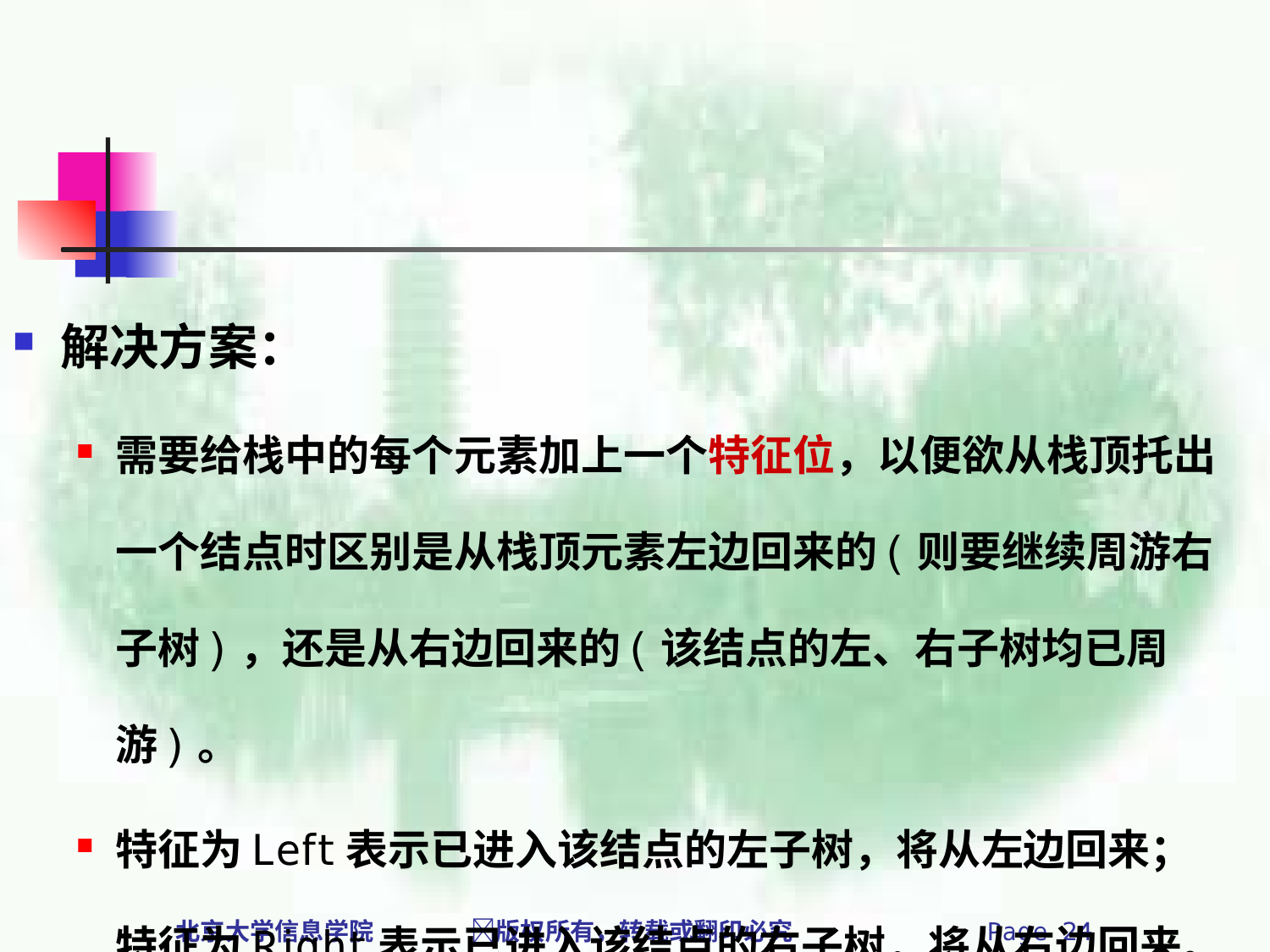

解决方案：
需要给栈中的每个元素加上一个特征位，以便欲从栈顶托出一个结点时区别是从栈顶元素左边回来的(则要继续周游右子树)，还是从右边回来的(该结点的左、右子树均已周游)。
特征为Left表示已进入该结点的左子树，将从左边回来；特征为Right表示已进入该结点的右子树，将从右边回来。
北京大学信息学院                 ©版权所有，转载或翻印必究                                 Page  24